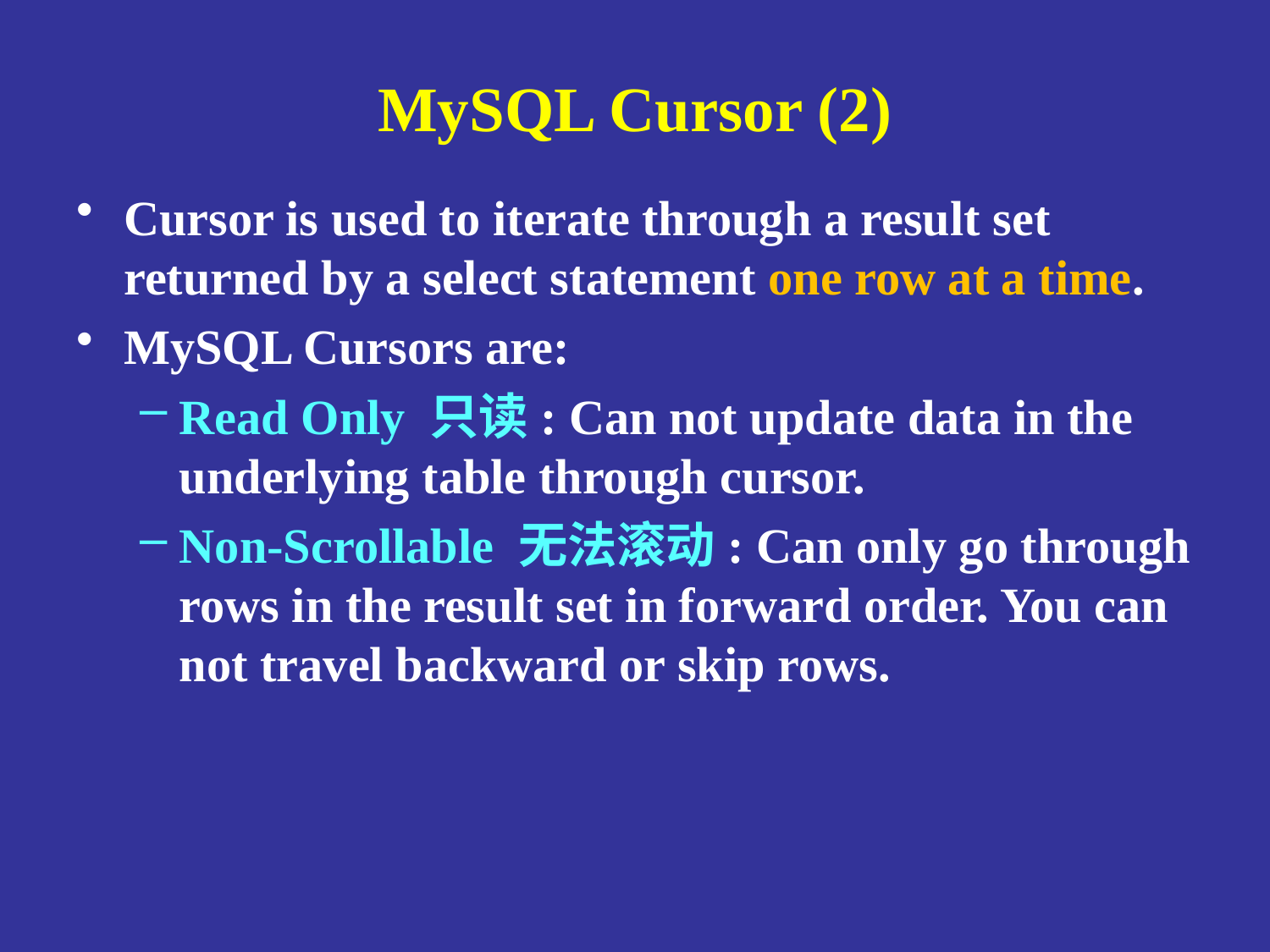

# MySQL Cursor (2)
Cursor is used to iterate through a result set returned by a select statement one row at a time.
MySQL Cursors are:
Read Only 只读: Can not update data in the underlying table through cursor.
Non-Scrollable 无法滚动: Can only go through rows in the result set in forward order. You can not travel backward or skip rows.